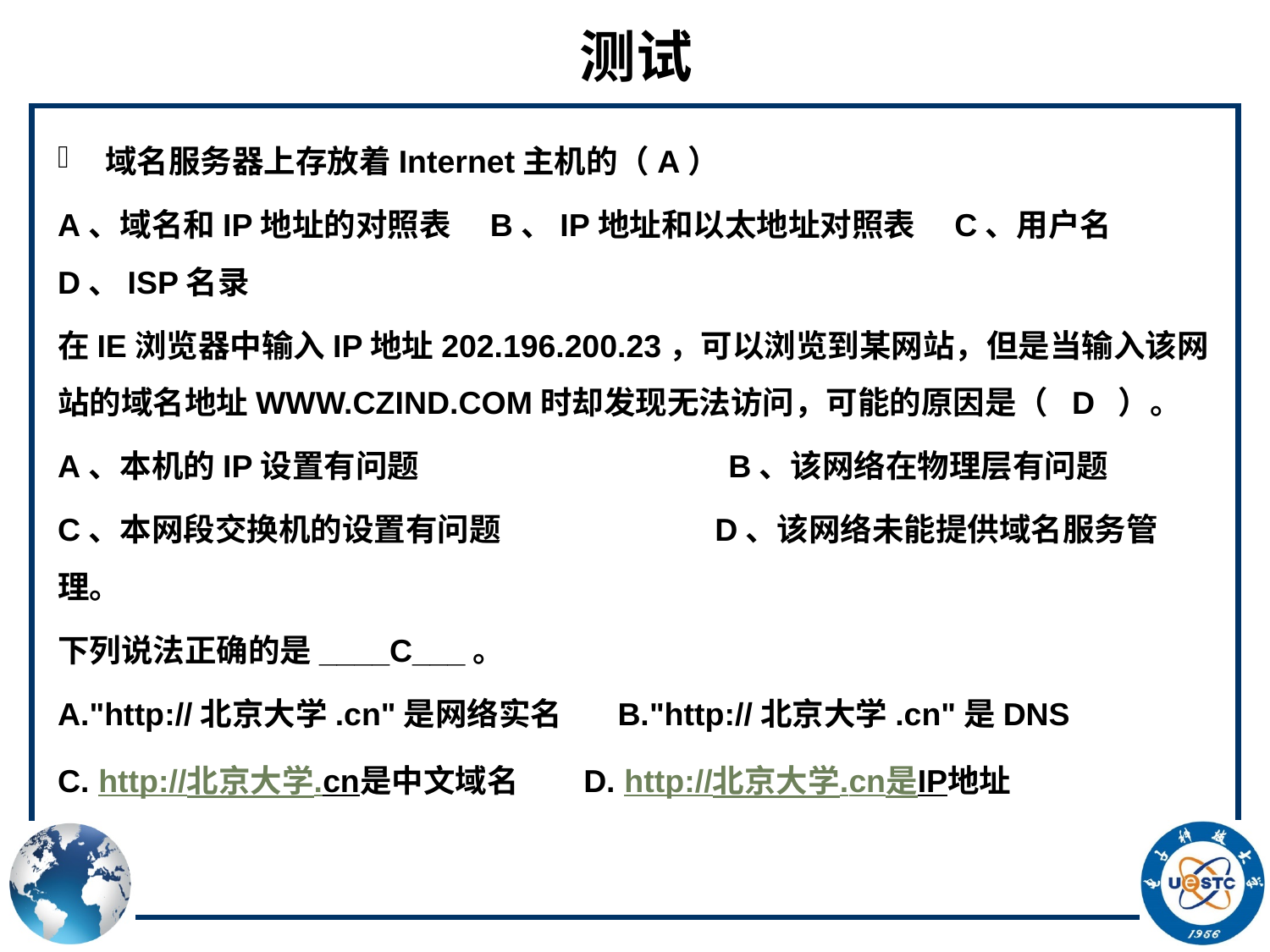

# 测试
域名服务器上存放着Internet主机的（A）
A、域名和IP地址的对照表  B、IP地址和以太地址对照表  C、用户名  D、ISP名录
在IE浏览器中输入IP地址202.196.200.23，可以浏览到某网站，但是当输入该网站的域名地址WWW.CZIND.COM时却发现无法访问，可能的原因是（ D ）。
A、本机的IP设置有问题                   B、该网络在物理层有问题
C、本网段交换机的设置有问题             D、该网络未能提供域名服务管理。
下列说法正确的是____C___。
A."http://北京大学.cn"是网络实名   B."http://北京大学.cn"是DNS
C. http://北京大学.cn是中文域名        D. http://北京大学.cn是IP地址